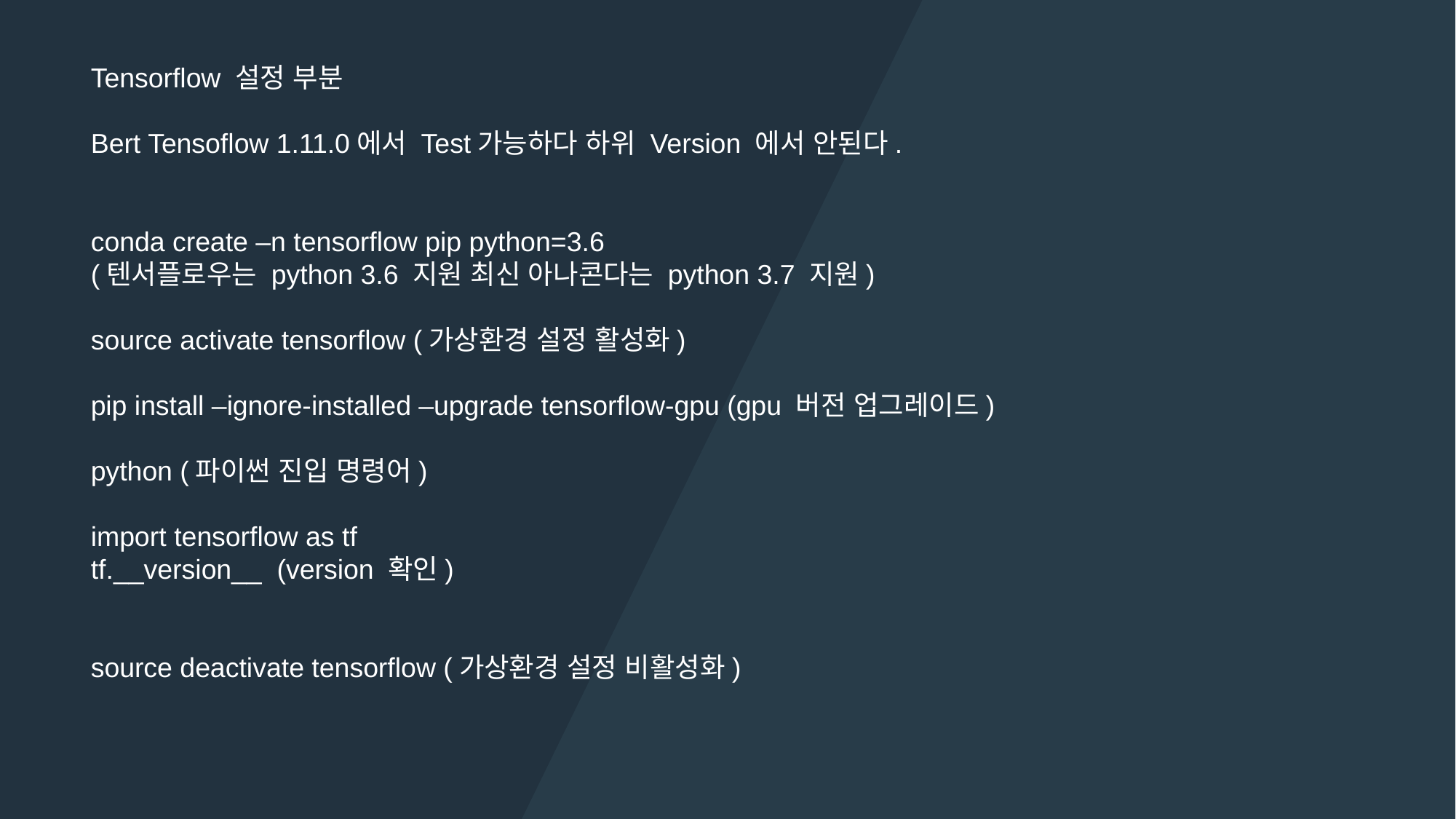

Tensorflow 설정 부분

Bert Tensoflow 1.11.0에서 Test가능하다 하위 Version 에서 안된다.

conda create –n tensorflow pip python=3.6
(텐서플로우는 python 3.6 지원 최신 아나콘다는 python 3.7 지원)

source activate tensorflow (가상환경 설정 활성화)

pip install –ignore-installed –upgrade tensorflow-gpu (gpu 버전 업그레이드)

python (파이썬 진입 명령어)

import tensorflow as tf
tf.__version__  (version 확인)

source deactivate tensorflow (가상환경 설정 비활성화)